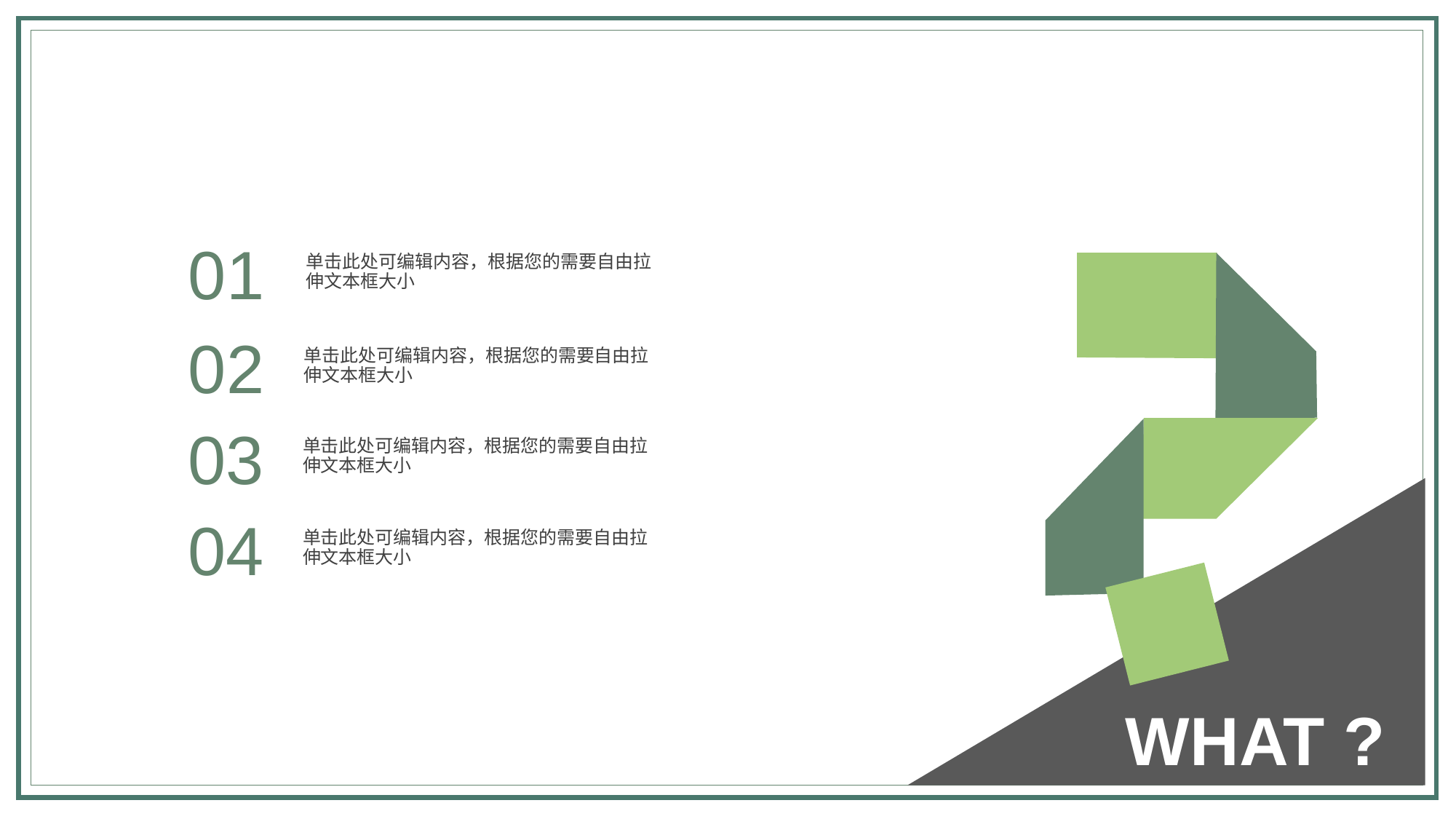

01
单击此处可编辑内容，根据您的需要自由拉伸文本框大小

02
单击此处可编辑内容，根据您的需要自由拉伸文本框大小

03

单击此处可编辑内容，根据您的需要自由拉伸文本框大小

04
单击此处可编辑内容，根据您的需要自由拉伸文本框大小

WHAT ?